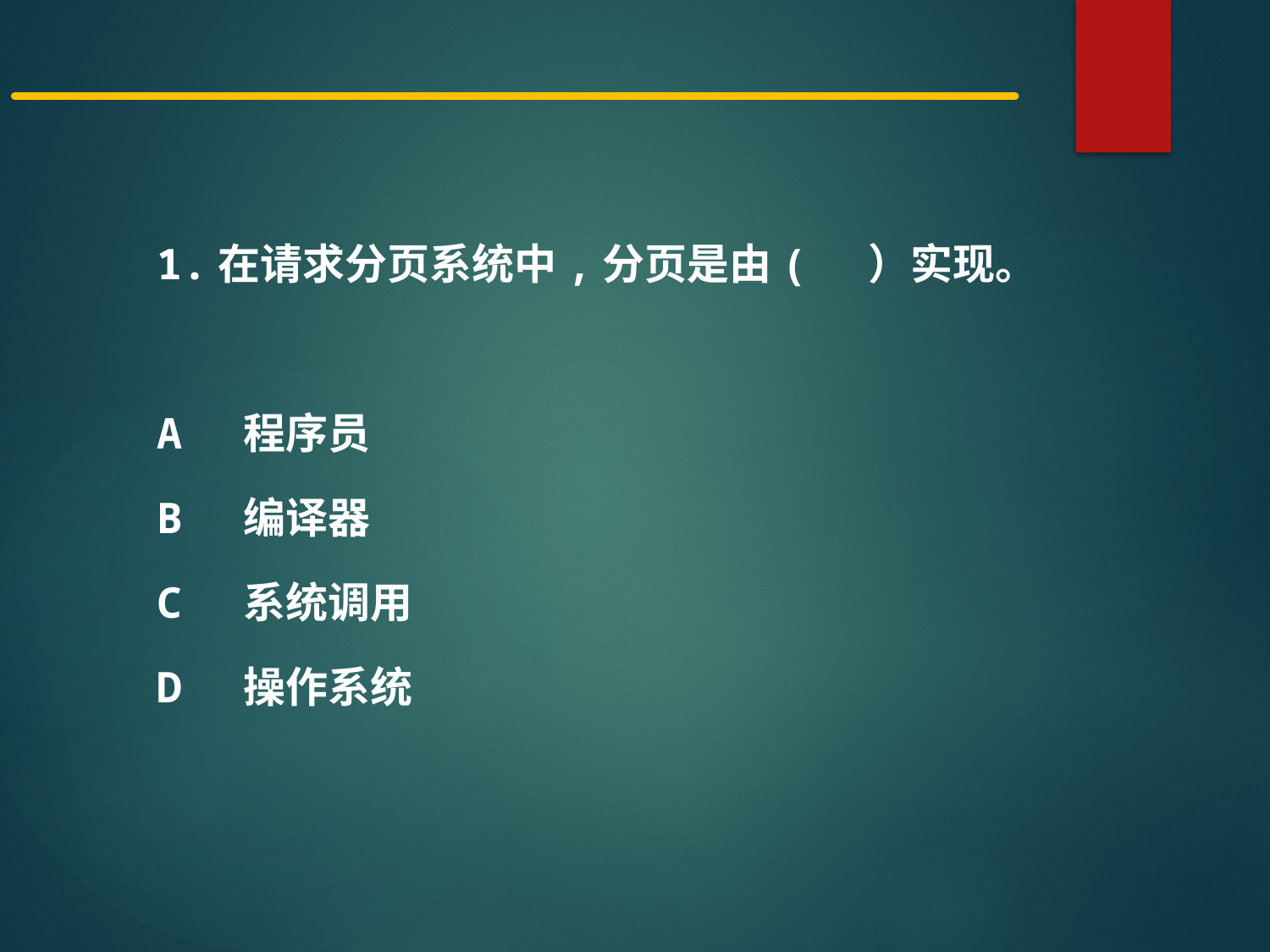

1.在请求分页系统中,分页是由(  ）实现。

A  程序员
B  编译器
C  系统调用
D  操作系统